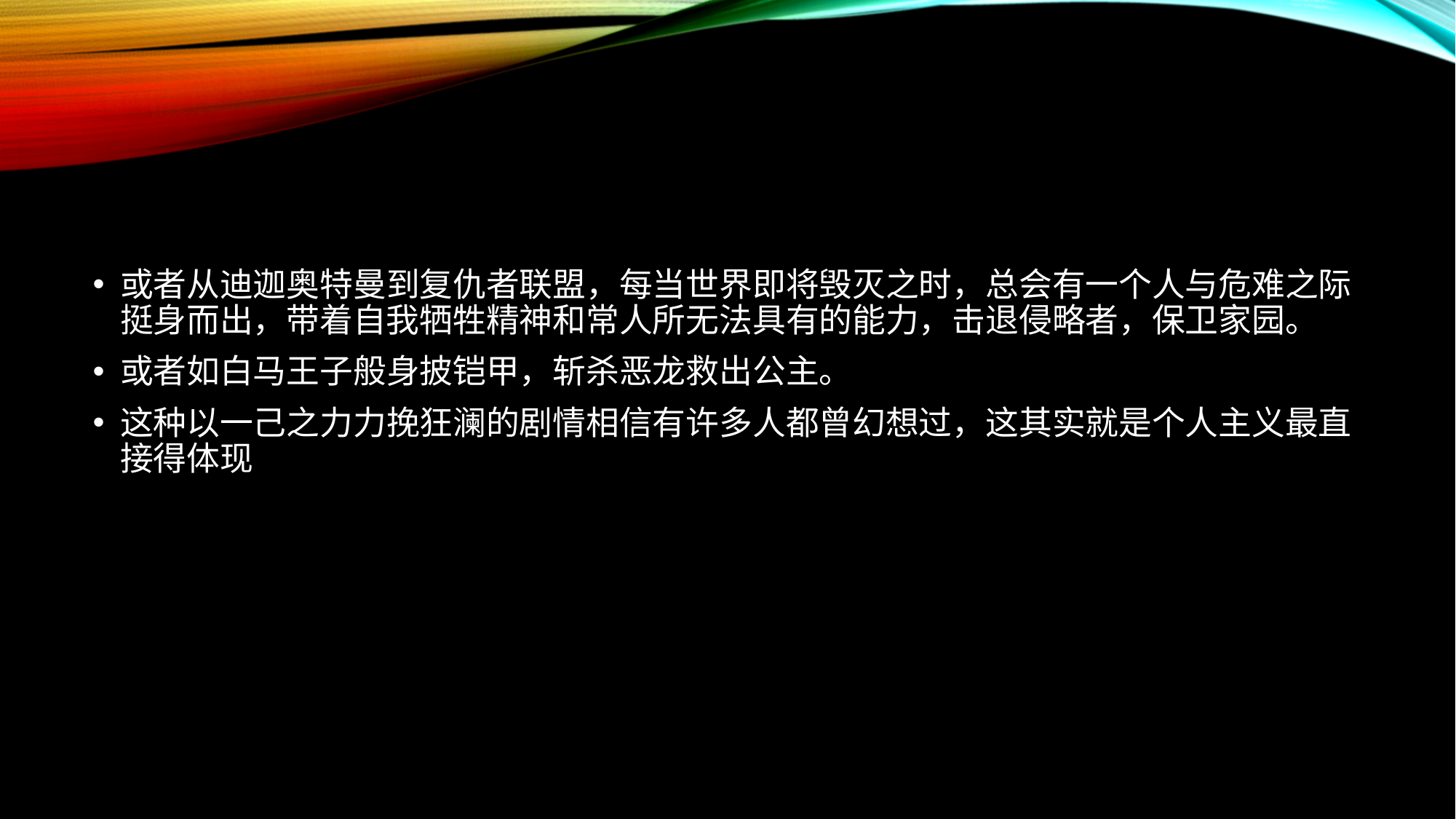

#
或者从迪迦奥特曼到复仇者联盟，每当世界即将毁灭之时，总会有一个人与危难之际挺身而出，带着自我牺牲精神和常人所无法具有的能力，击退侵略者，保卫家园。
或者如白马王子般身披铠甲，斩杀恶龙救出公主。
这种以一己之力力挽狂澜的剧情相信有许多人都曾幻想过，这其实就是个人主义最直接得体现